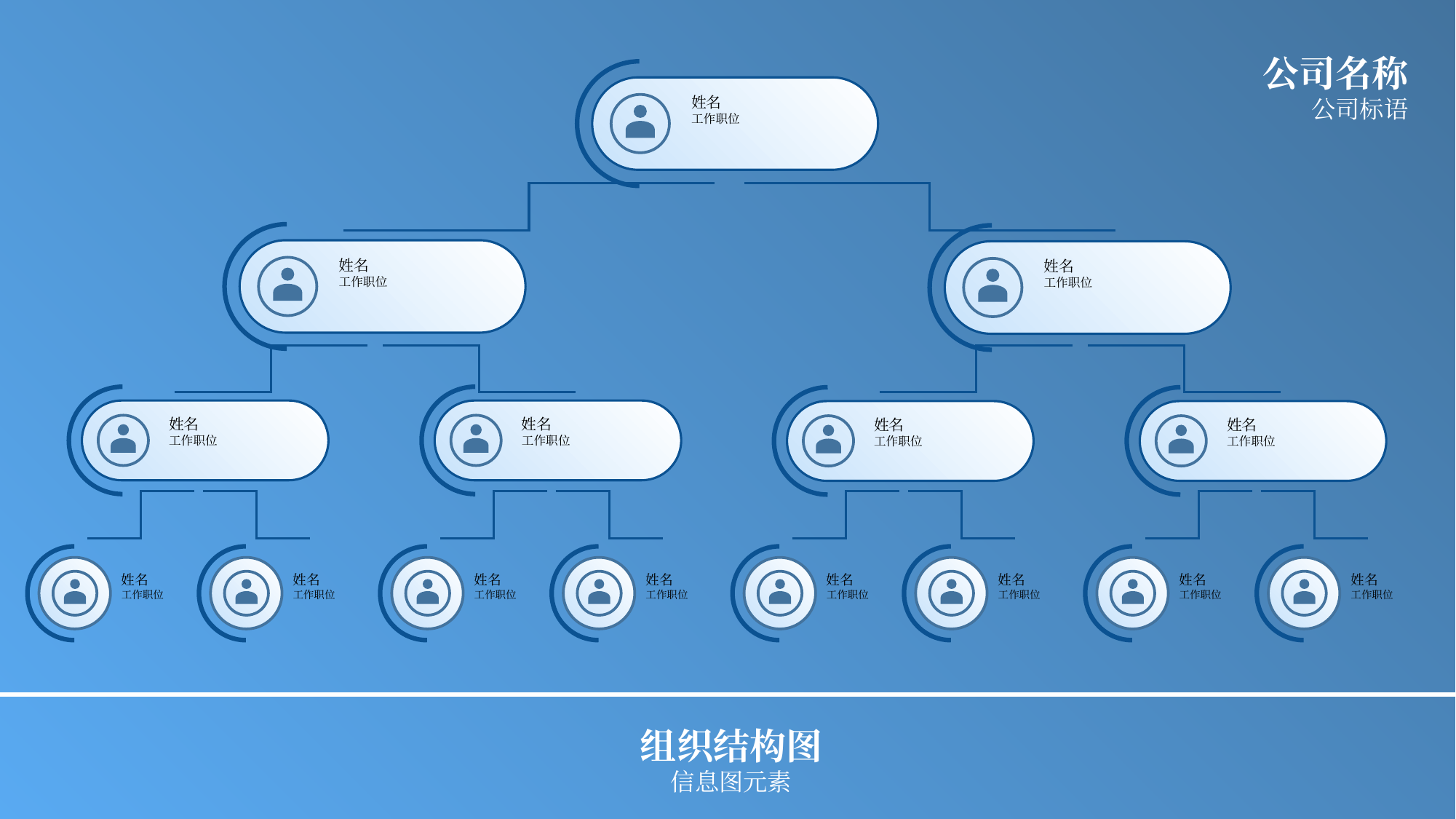

组织结构图
信息图元素
公司名称
公司标语

姓名
工作职位

姓名
工作职位

姓名
工作职位

姓名
工作职位

姓名
工作职位

姓名
工作职位

姓名
工作职位

姓名
工作职位

姓名
工作职位

姓名
工作职位

姓名
工作职位

姓名
工作职位

姓名
工作职位

姓名
工作职位

姓名
工作职位